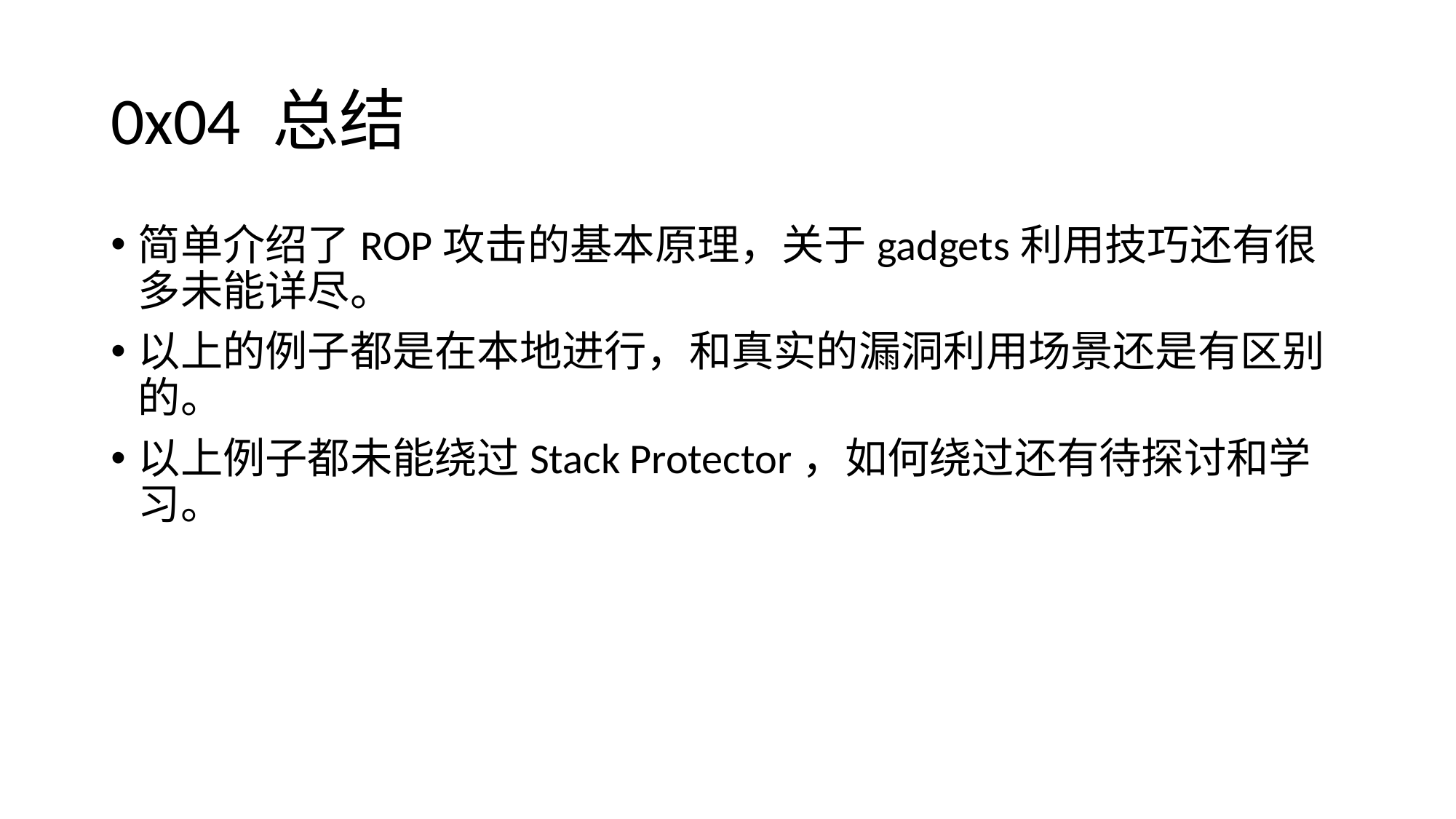

# 0x04 总结
简单介绍了ROP攻击的基本原理，关于gadgets利用技巧还有很多未能详尽。
以上的例子都是在本地进行，和真实的漏洞利用场景还是有区别的。
以上例子都未能绕过Stack Protector，如何绕过还有待探讨和学习。